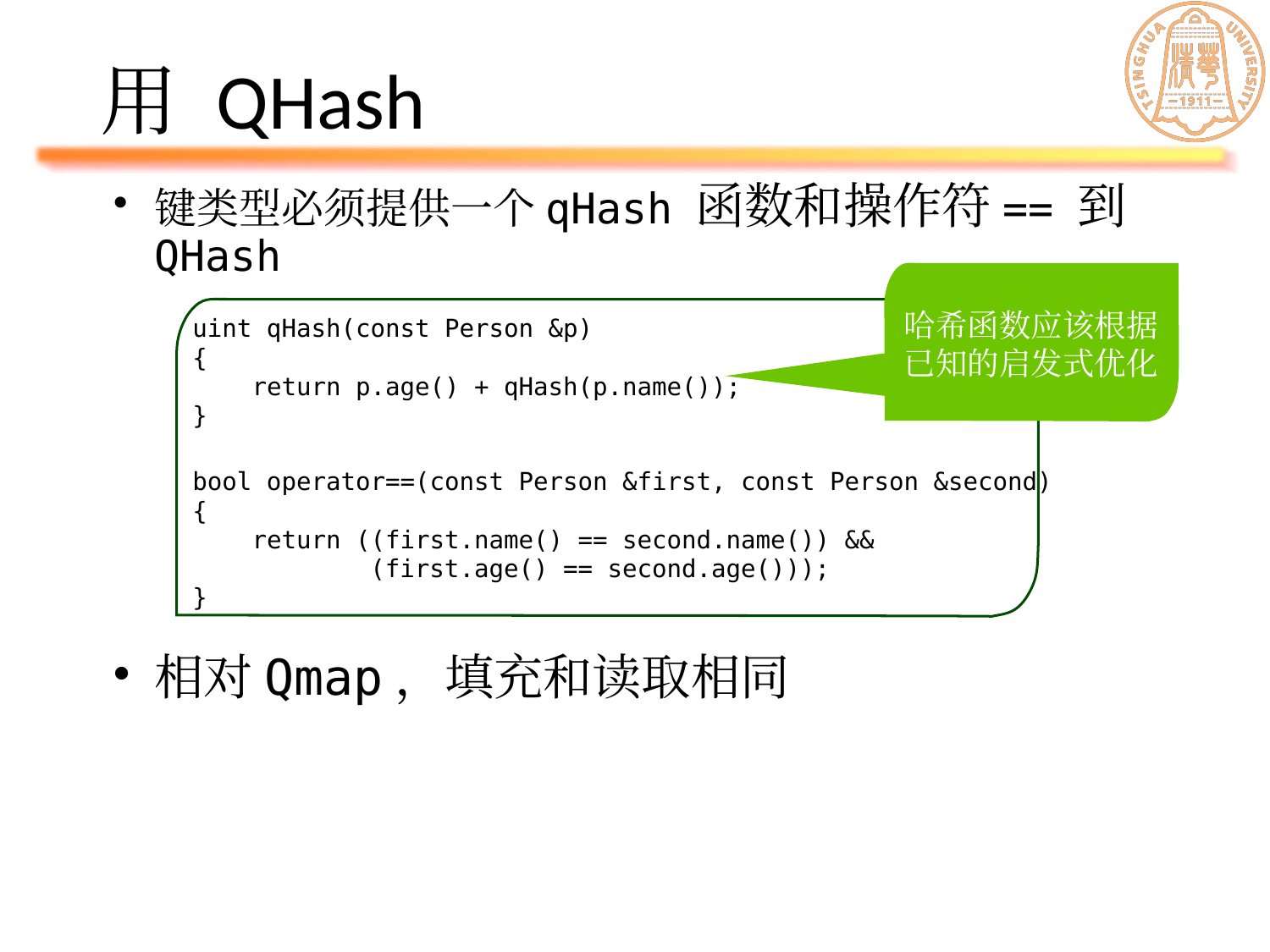

# 用 QHash
键类型必须提供一个qHash 函数和操作符== 到QHash

相对Qmap，填充和读取相同

哈希函数应该根据已知的启发式优化

uint qHash(const Person &p)
{
    return p.age() + qHash(p.name());
}

bool operator==(const Person &first, const Person &second)
{
    return ((first.name() == second.name()) &&
            (first.age() == second.age()));
}